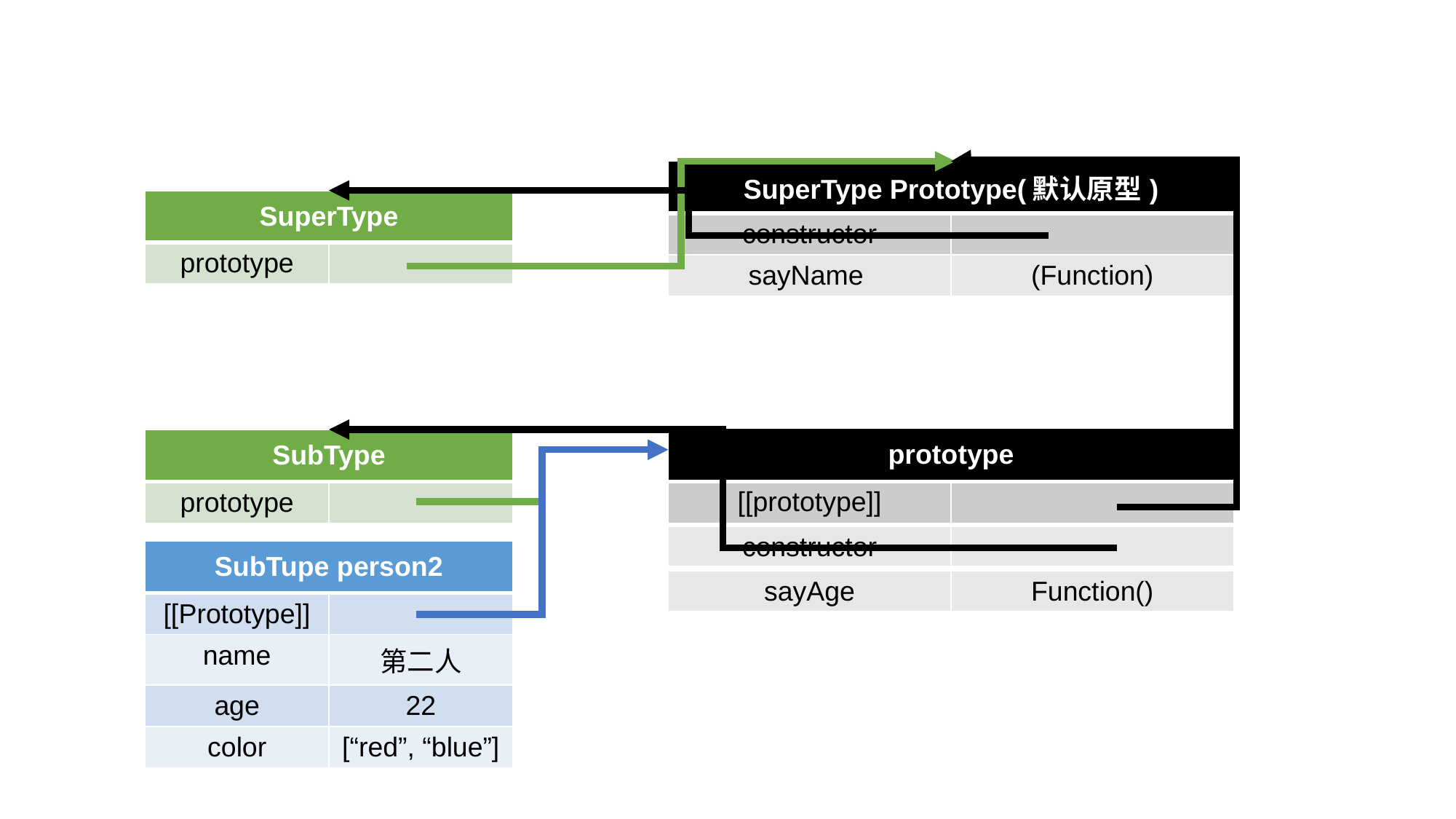

| SuperType Prototype(默认原型) |  |
| --- | --- |
| constructor |  |
| sayName | (Function) |
| SuperType |  |
| --- | --- |
| prototype |  |
| prototype |  |
| --- | --- |
| [[prototype]] |  |
| SubType |  |
| --- | --- |
| prototype |  |
| constructor |  |
| --- | --- |
| SubTupe person2 |  |
| --- | --- |
| [[Prototype]] |  |
| name | 第二人 |
| age | 22 |
| color | [“red”, “blue”] |
| sayAge | Function() |
| --- | --- |